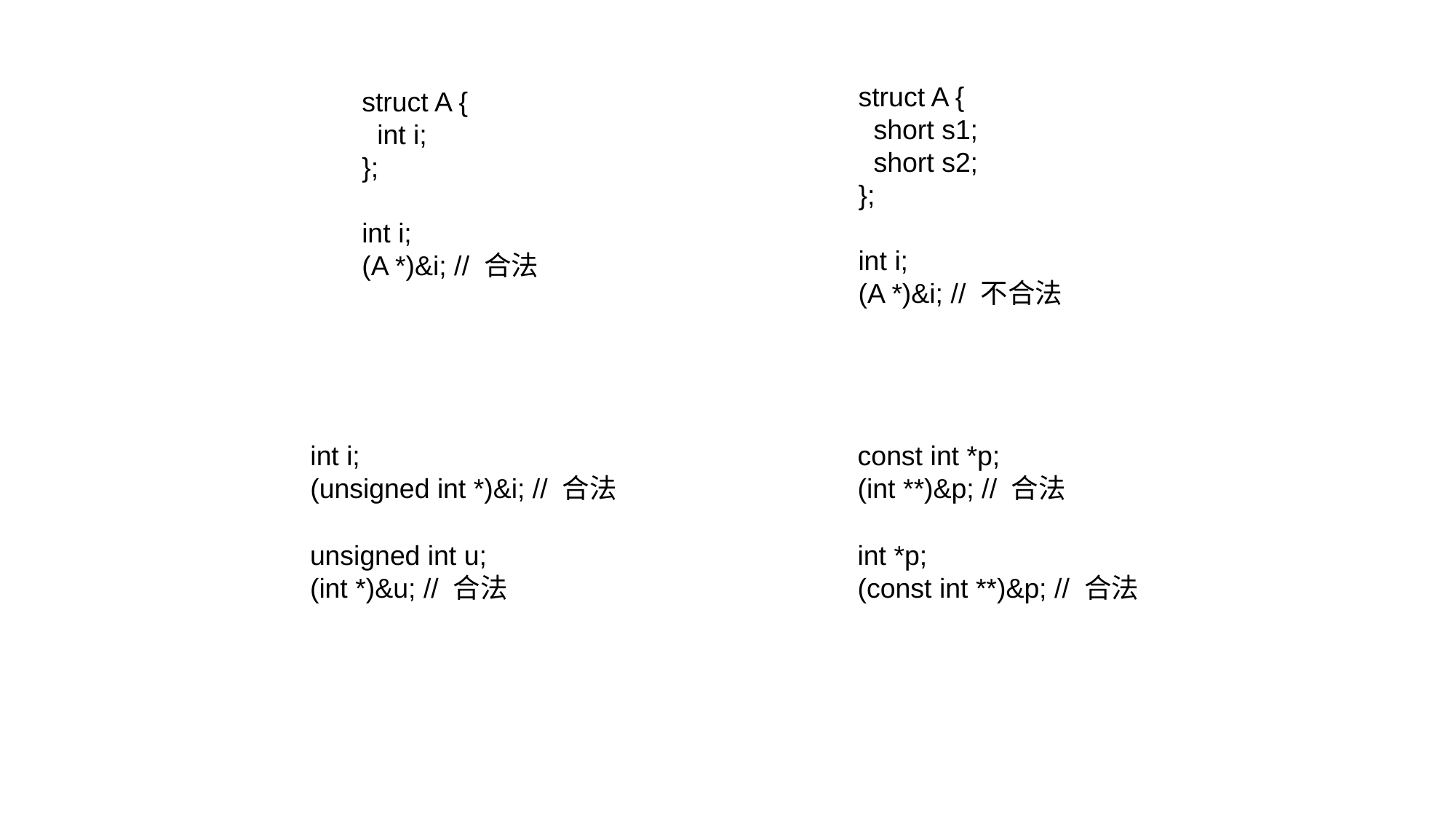

struct A {
  short s1;
  short s2;
};

int i;
(A *)&i; // 不合法
struct A {
  int i;
};

int i;
(A *)&i; // 合法
int i;
(unsigned int *)&i; // 合法
const int *p;
(int **)&p; // 合法
unsigned int u;
(int *)&u; // 合法
int *p;
(const int **)&p; // 合法